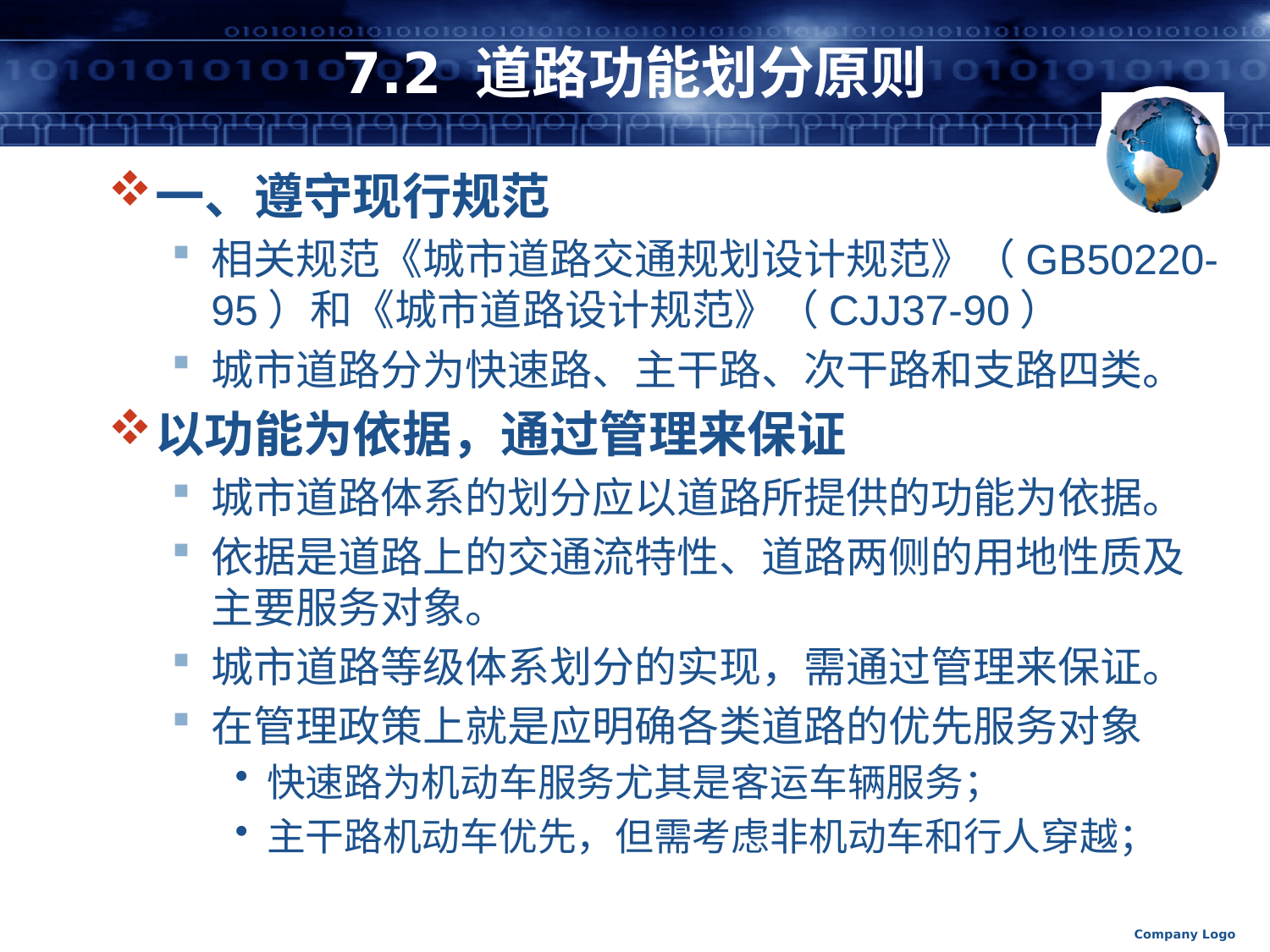

# 7.2 道路功能划分原则
一、遵守现行规范
相关规范《城市道路交通规划设计规范》（GB50220-95）和《城市道路设计规范》（CJJ37-90）
城市道路分为快速路、主干路、次干路和支路四类。
以功能为依据，通过管理来保证
城市道路体系的划分应以道路所提供的功能为依据。
依据是道路上的交通流特性、道路两侧的用地性质及主要服务对象。
城市道路等级体系划分的实现，需通过管理来保证。
在管理政策上就是应明确各类道路的优先服务对象
快速路为机动车服务尤其是客运车辆服务；
主干路机动车优先，但需考虑非机动车和行人穿越；
Company Logo